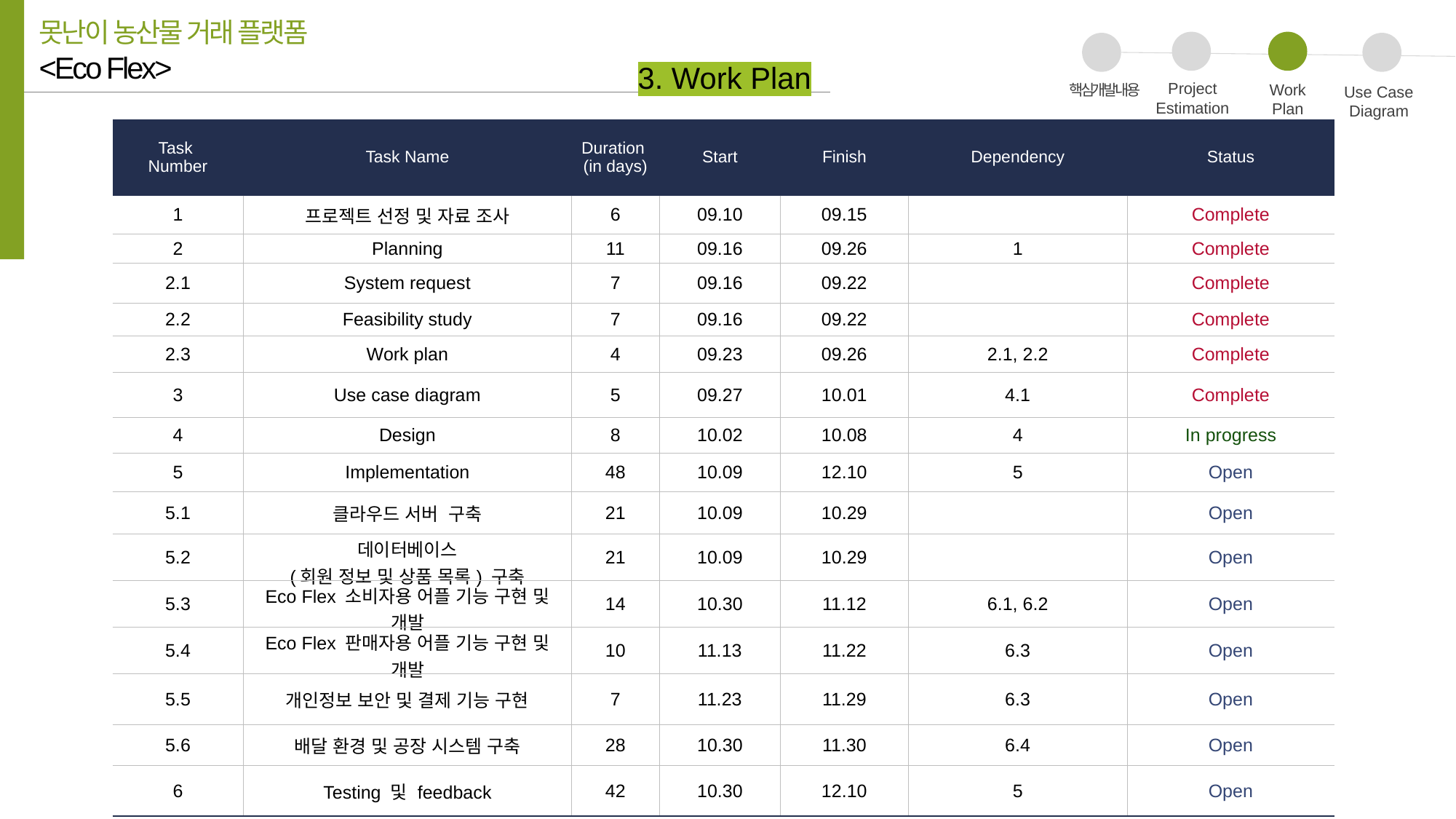

못난이 농산물 거래 플랫폼
<Eco Flex>

02

04
03
01
3. Work Plan
Project
Estimation
Work
Plan
핵심개발내용
Use Case
Diagram
| Task Number | Task Name | Duration (in days) | Start | Finish | Dependency | Status |
| --- | --- | --- | --- | --- | --- | --- |
| 1 | 프로젝트 선정 및 자료 조사 | 6 | 09.10 | 09.15 |  | Complete |
| 2 | Planning | 11 | 09.16 | 09.26 | 1 | Complete |
| 2.1 | System request | 7 | 09.16 | 09.22 |  | Complete |
| 2.2 | Feasibility study | 7 | 09.16 | 09.22 |  | Complete |
| 2.3 | Work plan | 4 | 09.23 | 09.26 | 2.1, 2.2 | Complete |
| 3 | Use case diagram | 5 | 09.27 | 10.01 | 4.1 | Complete |
| 4 | Design | 8 | 10.02 | 10.08 | 4 | In progress |
| 5 | Implementation | 48 | 10.09 | 12.10 | 5 | Open |
| 5.1 | 클라우드 서버 구축 | 21 | 10.09 | 10.29 |  | Open |
| 5.2 | 데이터베이스 (회원 정보 및 상품 목록) 구축 | 21 | 10.09 | 10.29 |  | Open |
| 5.3 | Eco Flex 소비자용 어플 기능 구현 및 개발 | 14 | 10.30 | 11.12 | 6.1, 6.2 | Open |
| 5.4 | Eco Flex 판매자용 어플 기능 구현 및 개발 | 10 | 11.13 | 11.22 | 6.3 | Open |
| 5.5 | 개인정보 보안 및 결제 기능 구현 | 7 | 11.23 | 11.29 | 6.3 | Open |
| 5.6 | 배달 환경 및 공장 시스템 구축 | 28 | 10.30 | 11.30 | 6.4 | Open |
| 6 | Testing 및 feedback | 42 | 10.30 | 12.10 | 5 | Open |